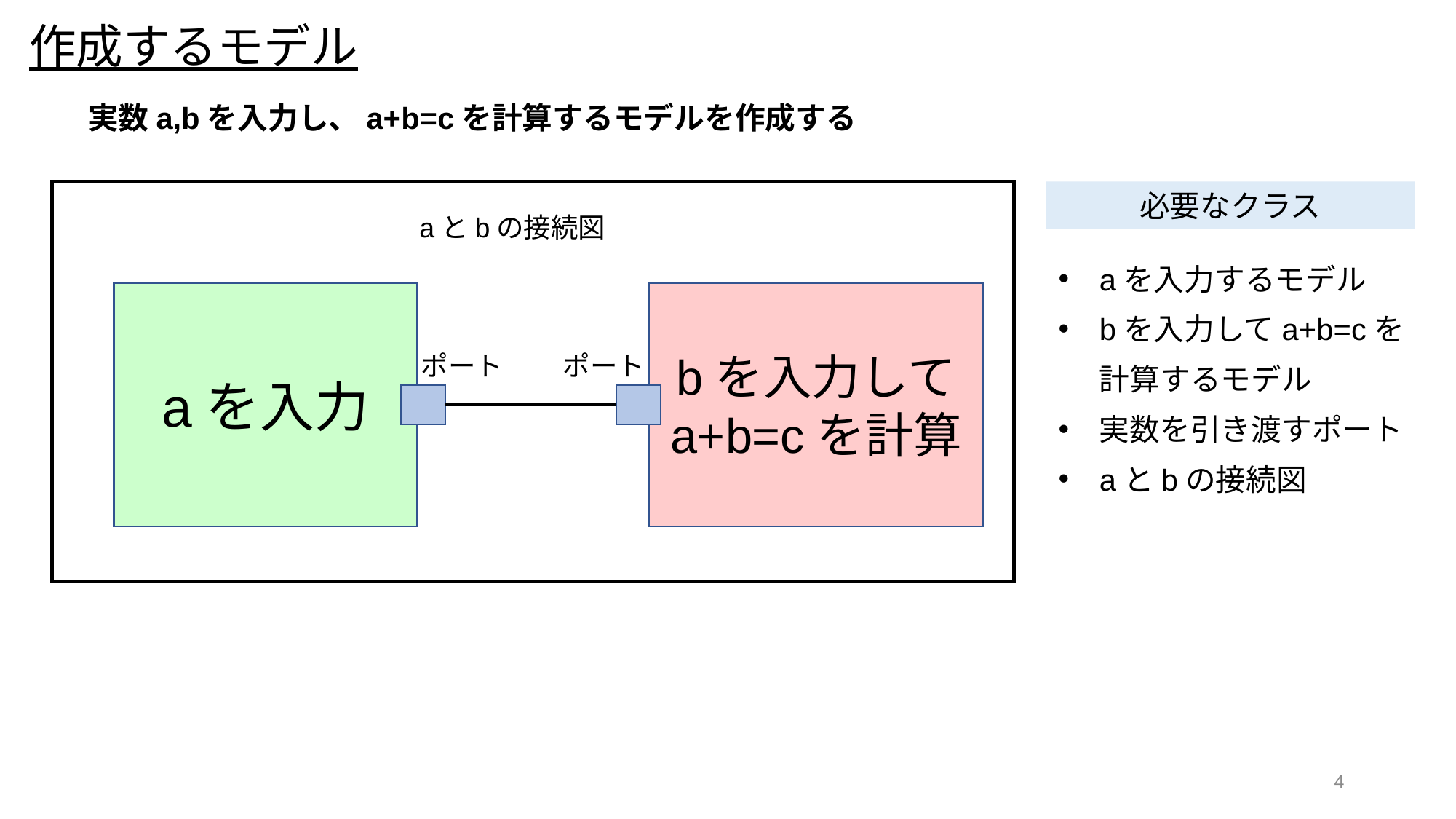

作成するモデル
実数a,bを入力し、a+b=cを計算するモデルを作成する

aとbの接続図
aを入力
bを入力して
a+b=cを計算
ポート
ポート

必要なクラス
aを入力するモデル
bを入力してa+b=cを
     計算するモデル
実数を引き渡すポート
aとbの接続図
4